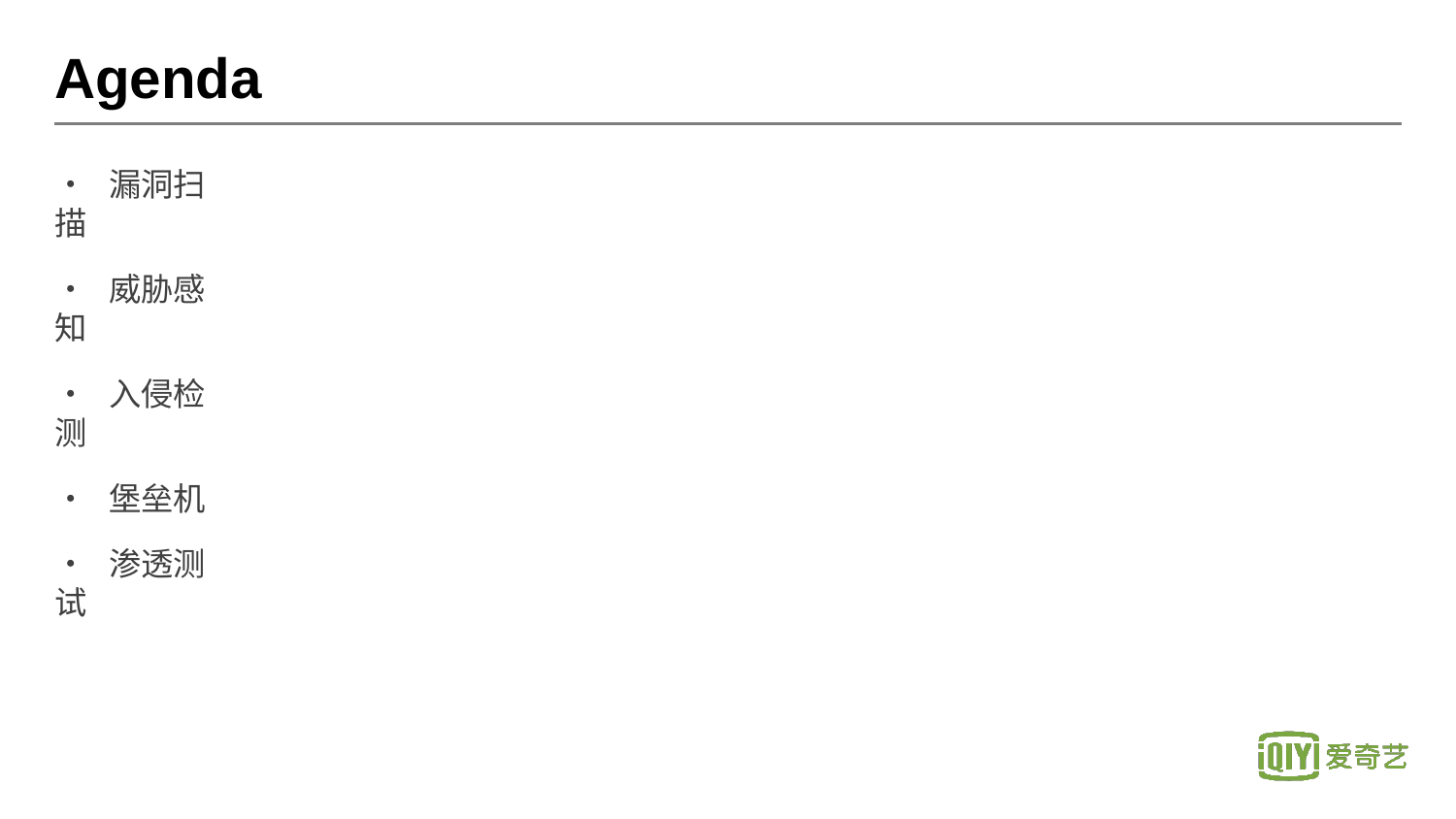

# Agenda
• 漏洞扫描
• 威胁感知
• 入侵检测
• 堡垒机
• 渗透测试